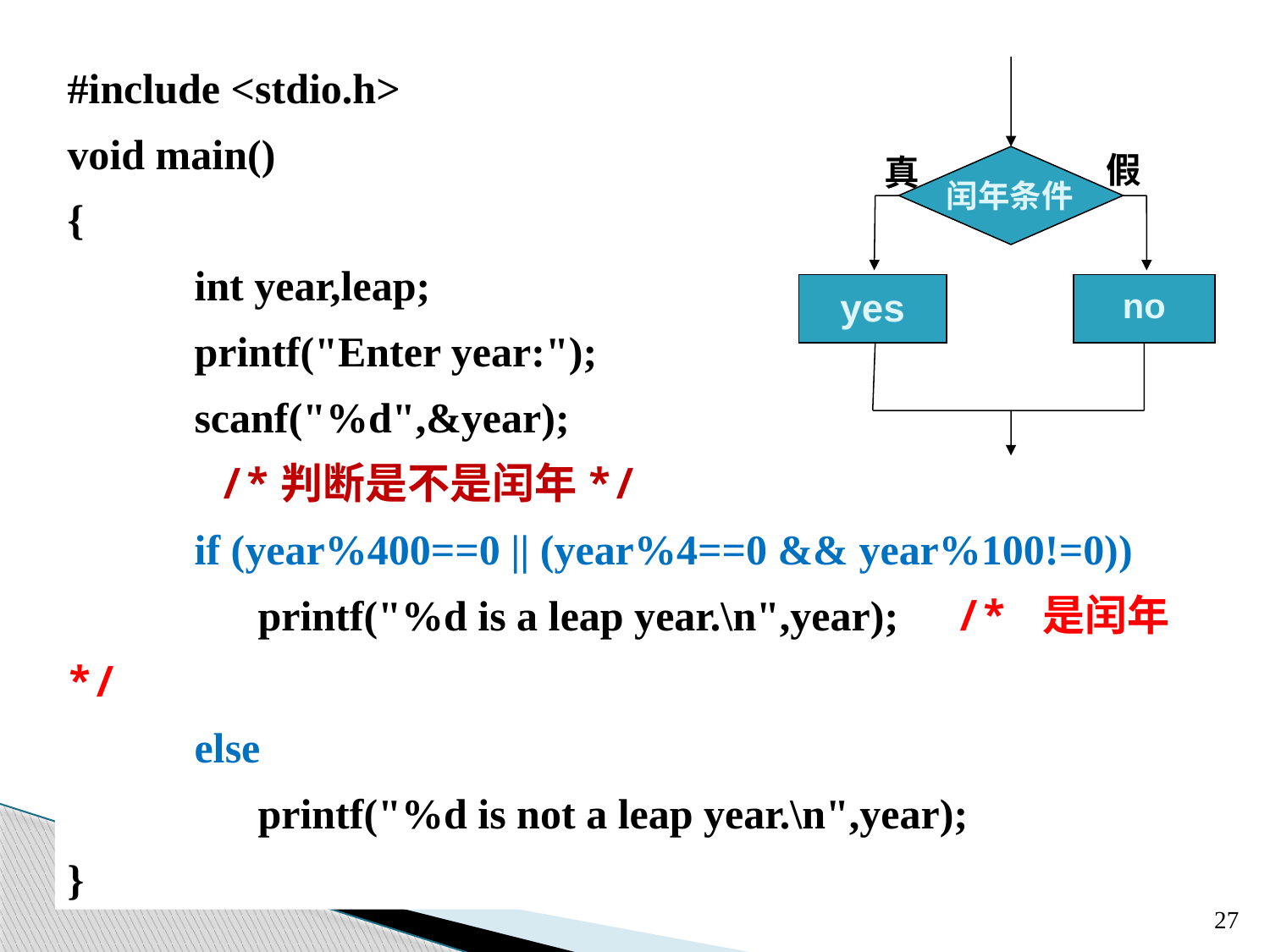

假
真

闰年条件

yes
no

#include <stdio.h>
void main()
{
	int year,leap;
	printf("Enter year:");
	scanf("%d",&year);
      /*判断是不是闰年*/
	if (year%400==0 || (year%4==0 && year%100!=0))
	      printf("%d is a leap year.\n",year);	/* 是闰年*/
	else
                  printf("%d is not a leap year.\n",year);
}
27